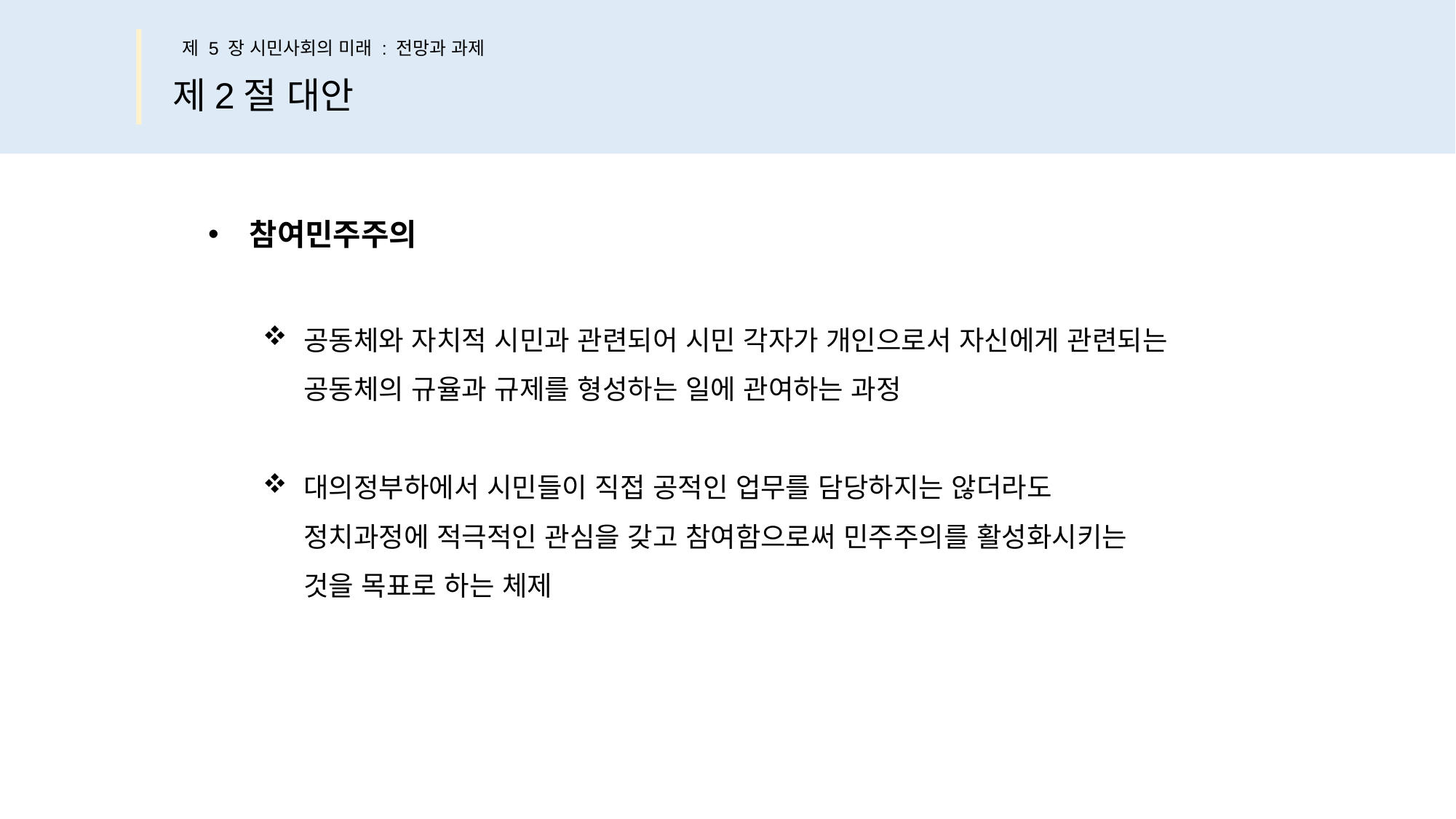

제 5 장 시민사회의 미래 : 전망과 과제
제2절 대안
참여민주주의

공동체와 자치적 시민과 관련되어 시민 각자가 개인으로서 자신에게 관련되는
공동체의 규율과 규제를 형성하는 일에 관여하는 과정

대의정부하에서 시민들이 직접 공적인 업무를 담당하지는 않더라도
정치과정에 적극적인 관심을 갖고 참여함으로써 민주주의를 활성화시키는
것을 목표로 하는 체제